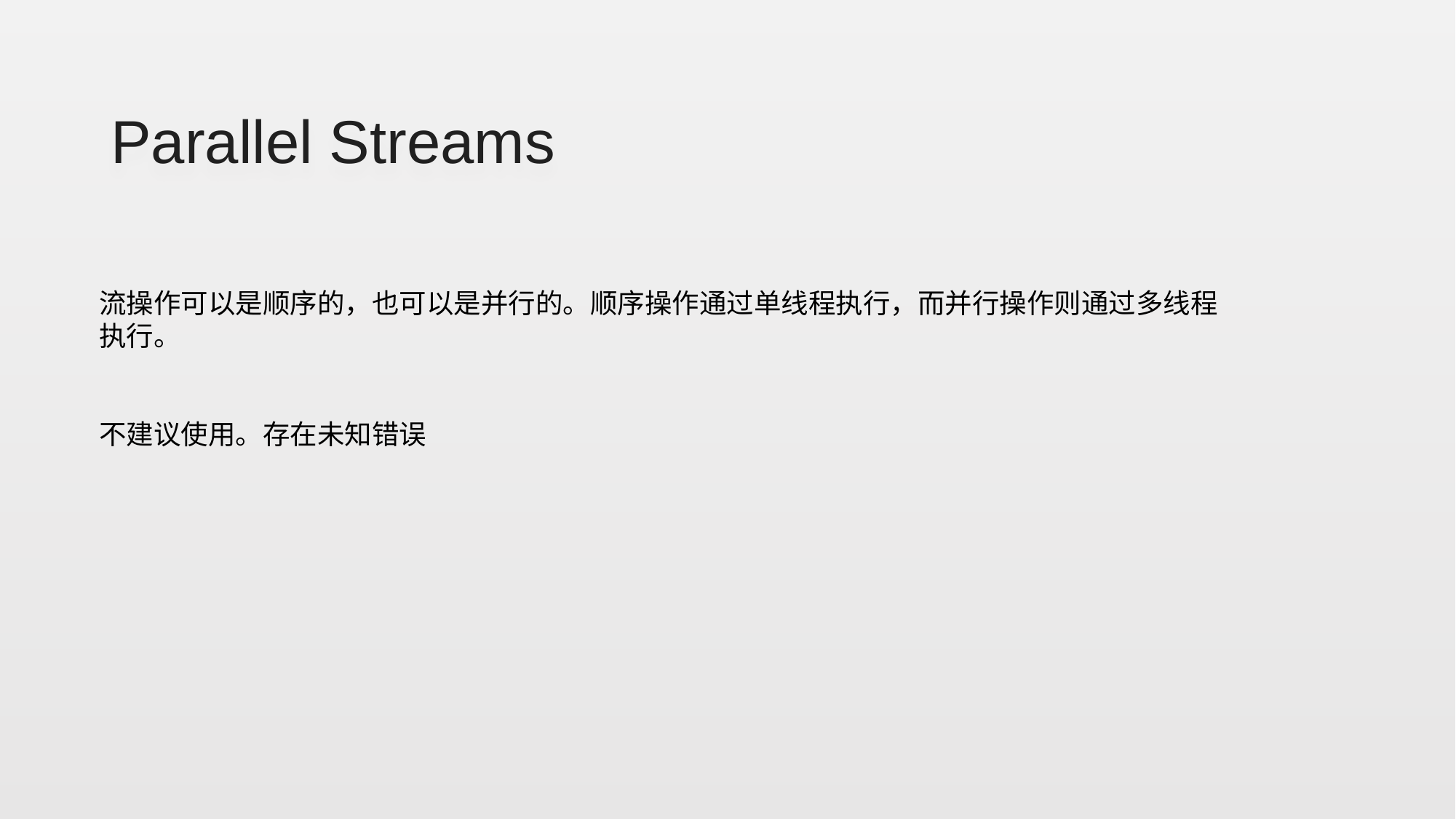

# Parallel Streams
流操作可以是顺序的，也可以是并行的。顺序操作通过单线程执行，而并行操作则通过多线程执行。

不建议使用。存在未知错误